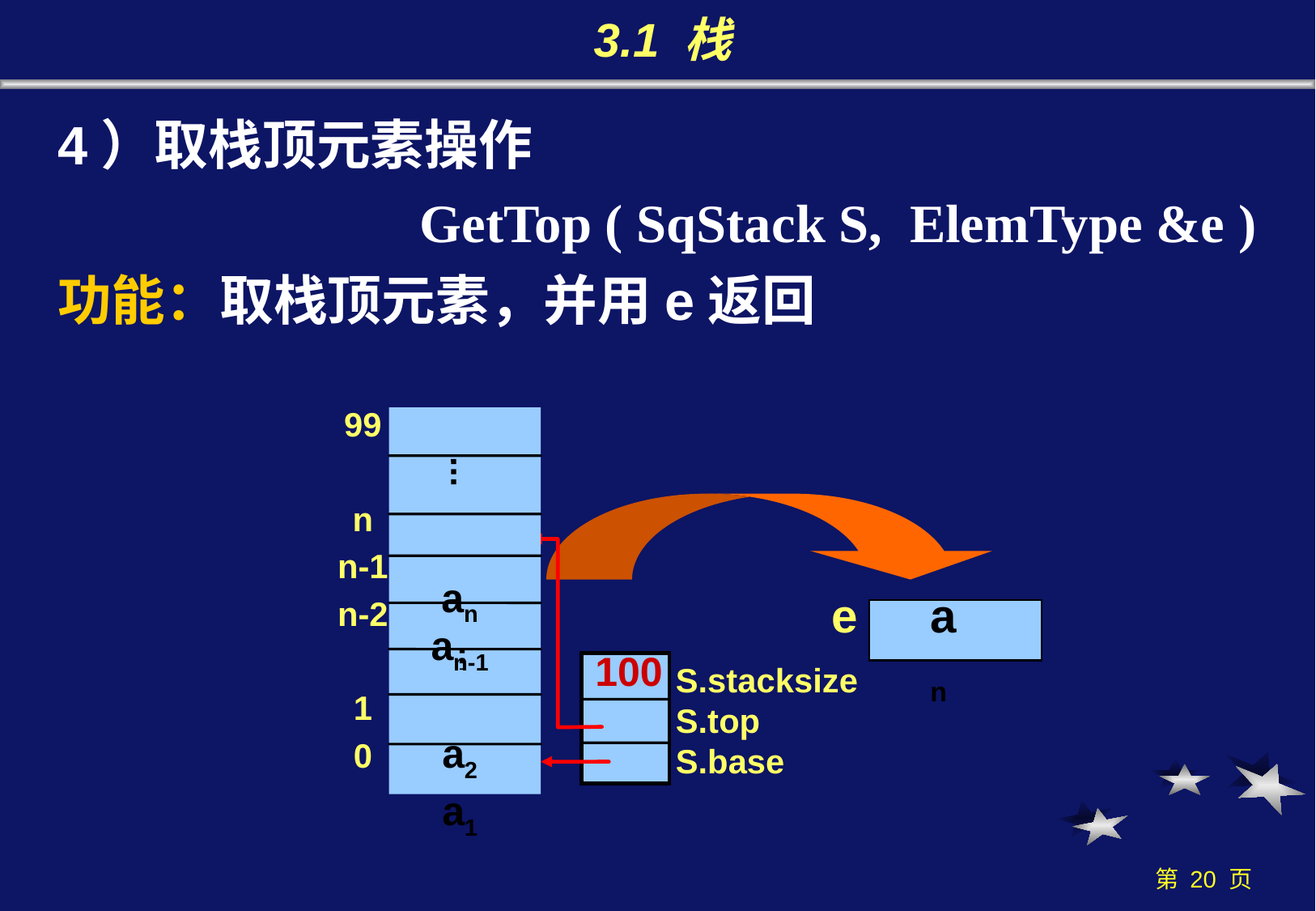

# 3.1 栈
4）取栈顶元素操作
GetTop ( SqStack S,  ElemType &e )
功能：取栈顶元素，并用e返回

an
an-1

a2
a1

99

n
n-1
n-2

1
0

100

S.stacksize
S.top
S.base

e

an